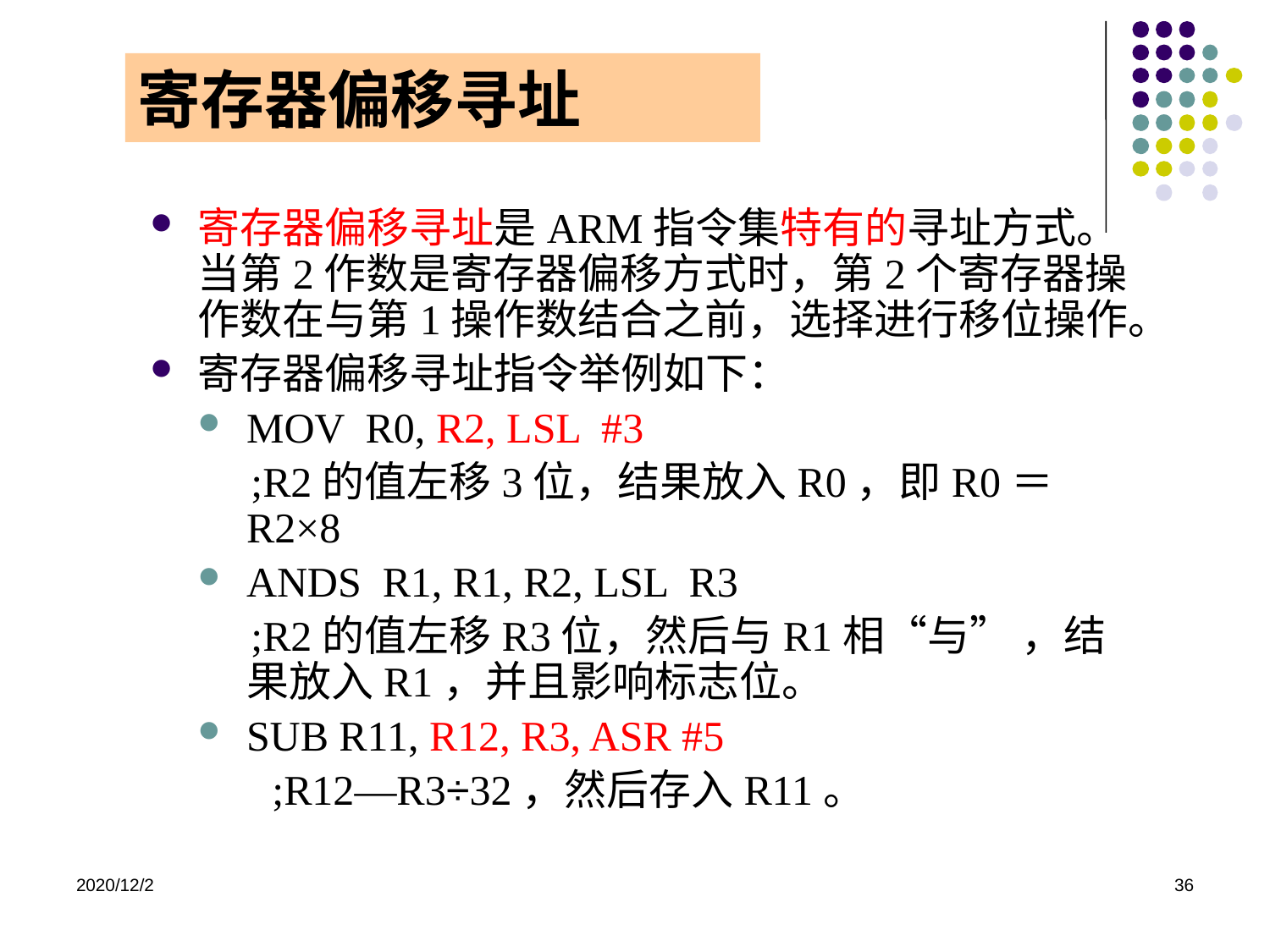

# 寄存器偏移寻址
寄存器偏移寻址是ARM指令集特有的寻址方式。当第2作数是寄存器偏移方式时，第2个寄存器操作数在与第1操作数结合之前，选择进行移位操作。
寄存器偏移寻址指令举例如下：
MOV  R0, R2, LSL  #3
     ;R2的值左移3位，结果放入R0，即R0＝R2×8
ANDS  R1, R1, R2, LSL  R3
     ;R2的值左移R3位，然后与R1相“与” ，结果放入R1，并且影响标志位。
SUB R11, R12, R3, ASR #5
       ;R12―R3÷32，然后存入R11。
2020/12/2
36